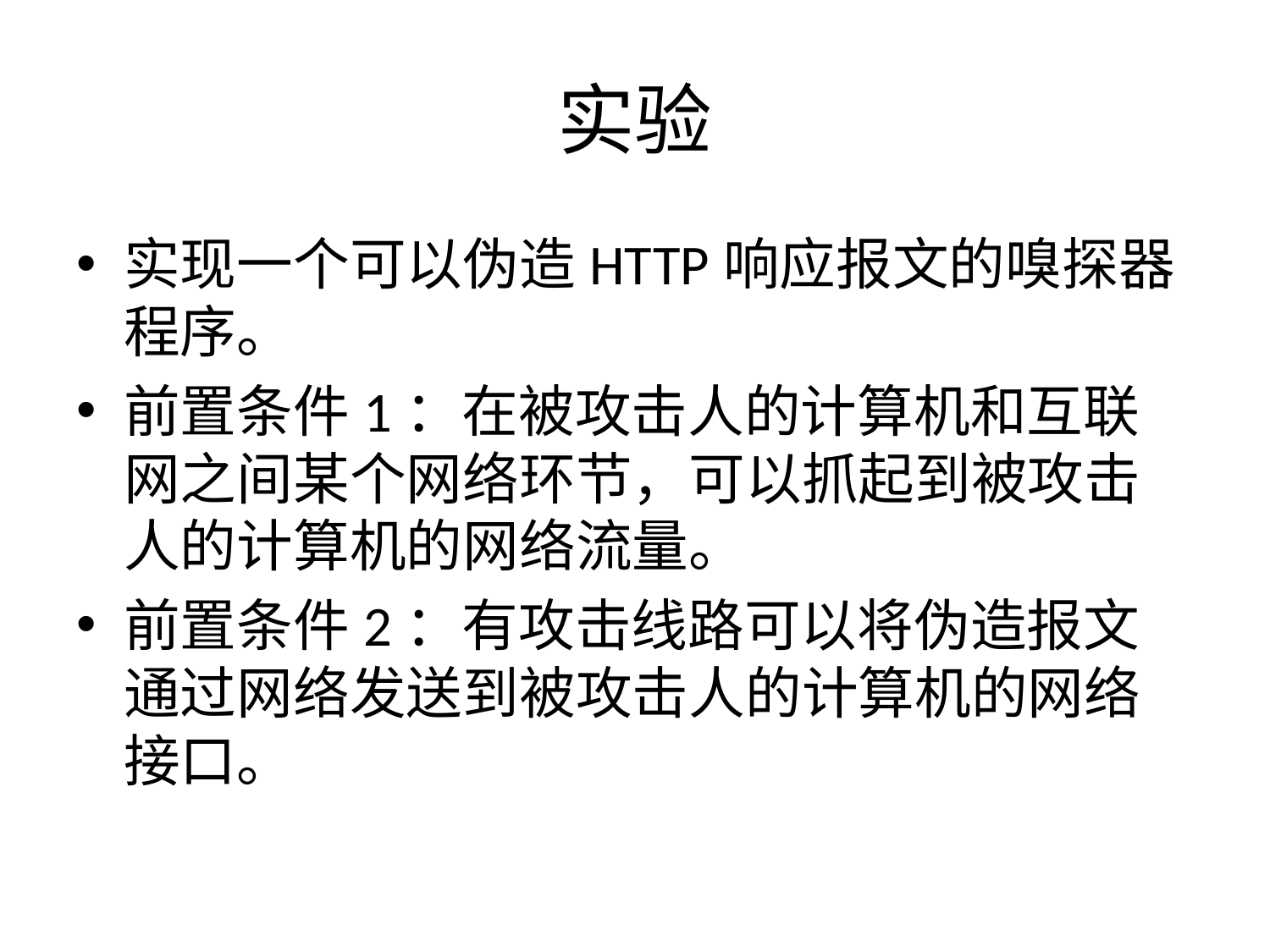

# 实验
实现一个可以伪造HTTP响应报文的嗅探器程序。
前置条件1：在被攻击人的计算机和互联网之间某个网络环节，可以抓起到被攻击人的计算机的网络流量。
前置条件2：有攻击线路可以将伪造报文通过网络发送到被攻击人的计算机的网络接口。